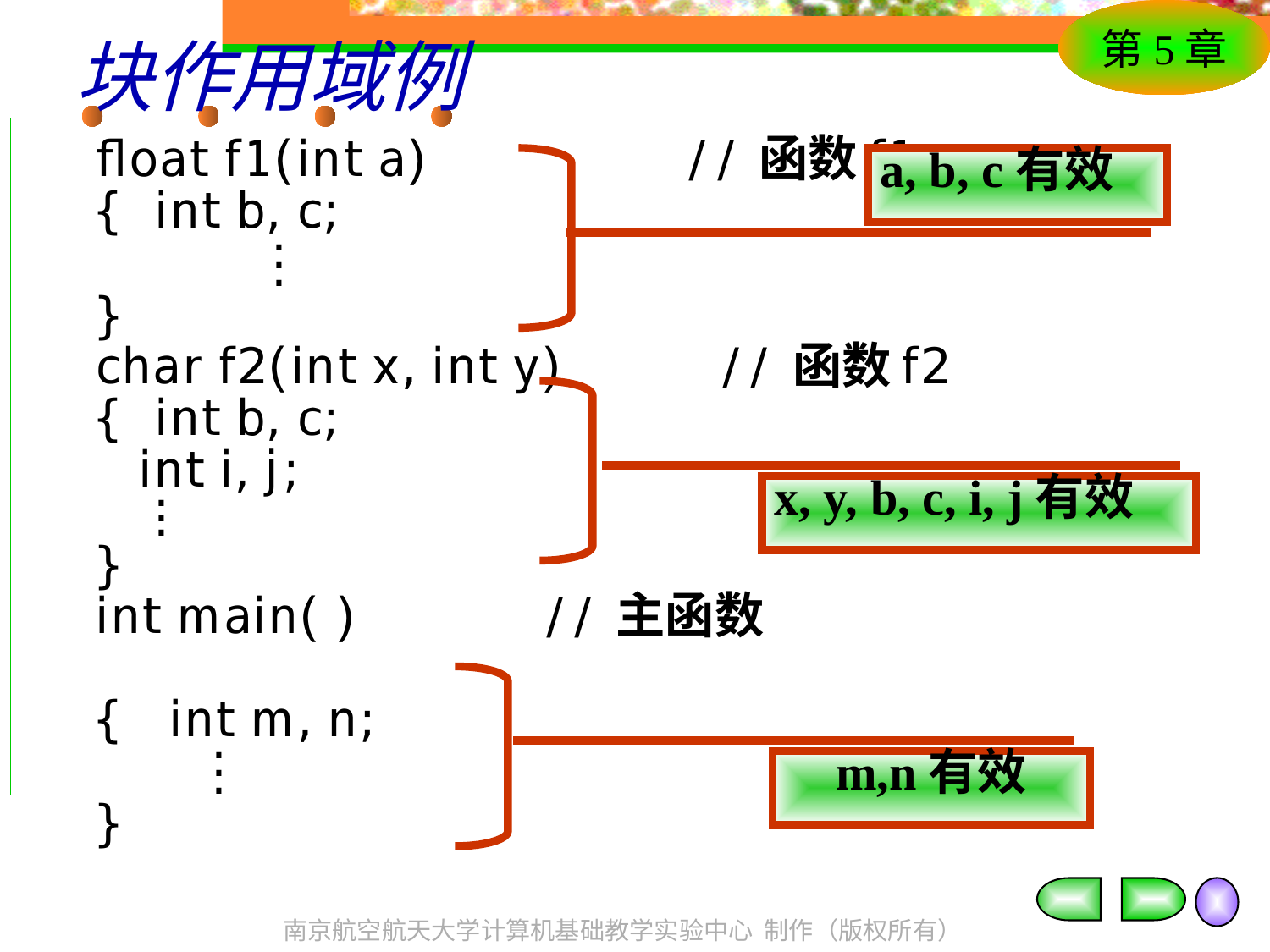

# 块作用域例
float f1(int a)                  //函数f1
{  int b, c;
		.
		.
		.
}
char f2(int x, int y)           //函数f2
{  int b, c;
   int i, j;
    .
    .
    .
}
int main( )             //主函数

{   int m, n;
        .
        .
        .
}

a, b, c有效

x, y, b, c, i, j有效

m,n有效